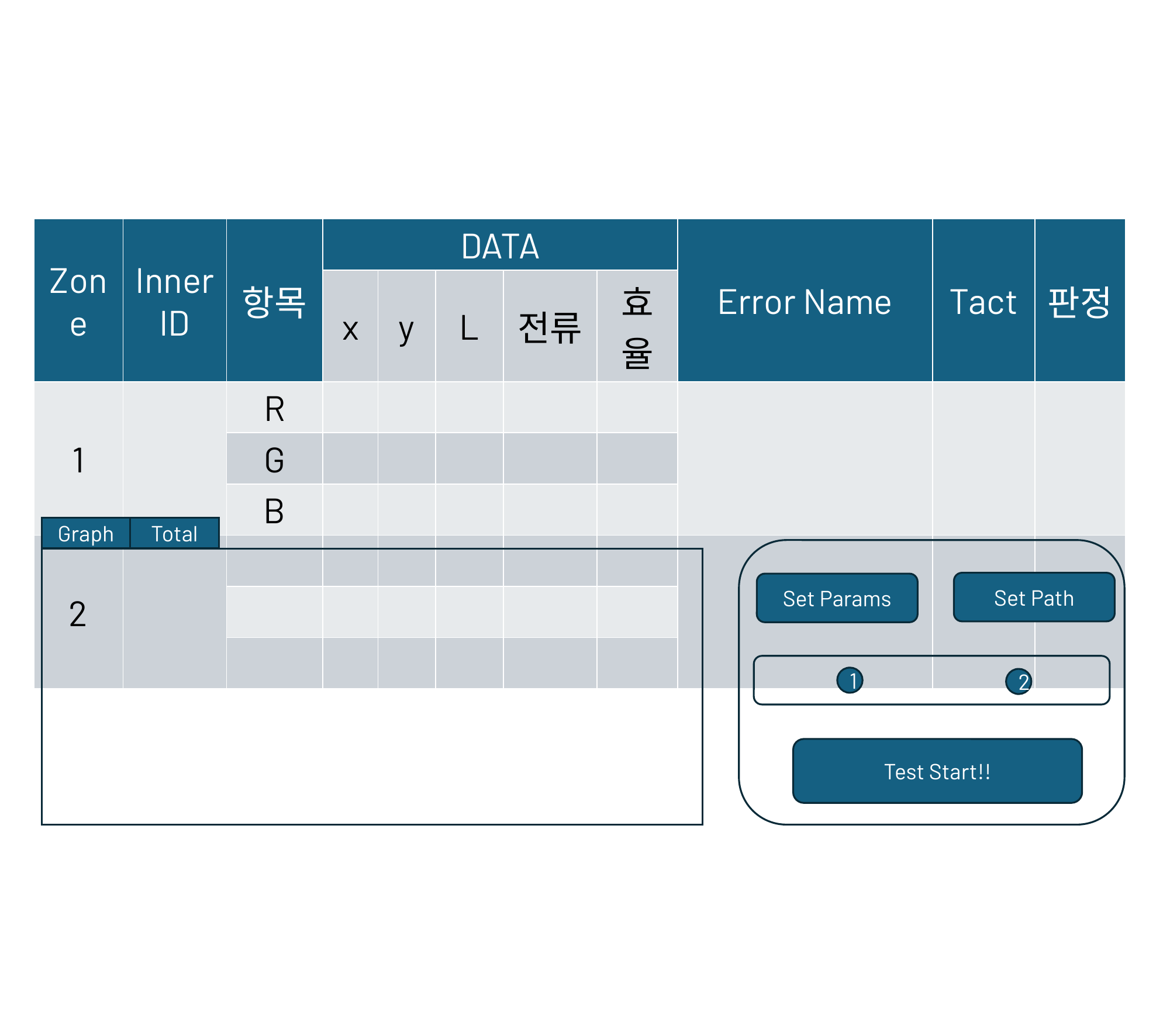

| Zone | Inner ID | 항목 | DATA |  |  |  |  | Error Name | Tact | 판정 |
| --- | --- | --- | --- | --- | --- | --- | --- | --- | --- | --- |
|  |  |  | x | y | L | 전류 | 효율 |  |  |  |
| 1 |  | R |  |  |  |  |  |  |  |  |
|  |  | G |  |  |  |  |  |  |  |  |
|  |  | B |  |  |  |  |  |  |  |  |
| 2 |  |  |  |  |  |  |  |  |  |  |
|  |  |  |  |  |  |  |  |  |  |  |
|  |  |  |  |  |  |  |  |  |  |  |
Total
Graph

Set Path
Set Params

1
2
Test Start!!